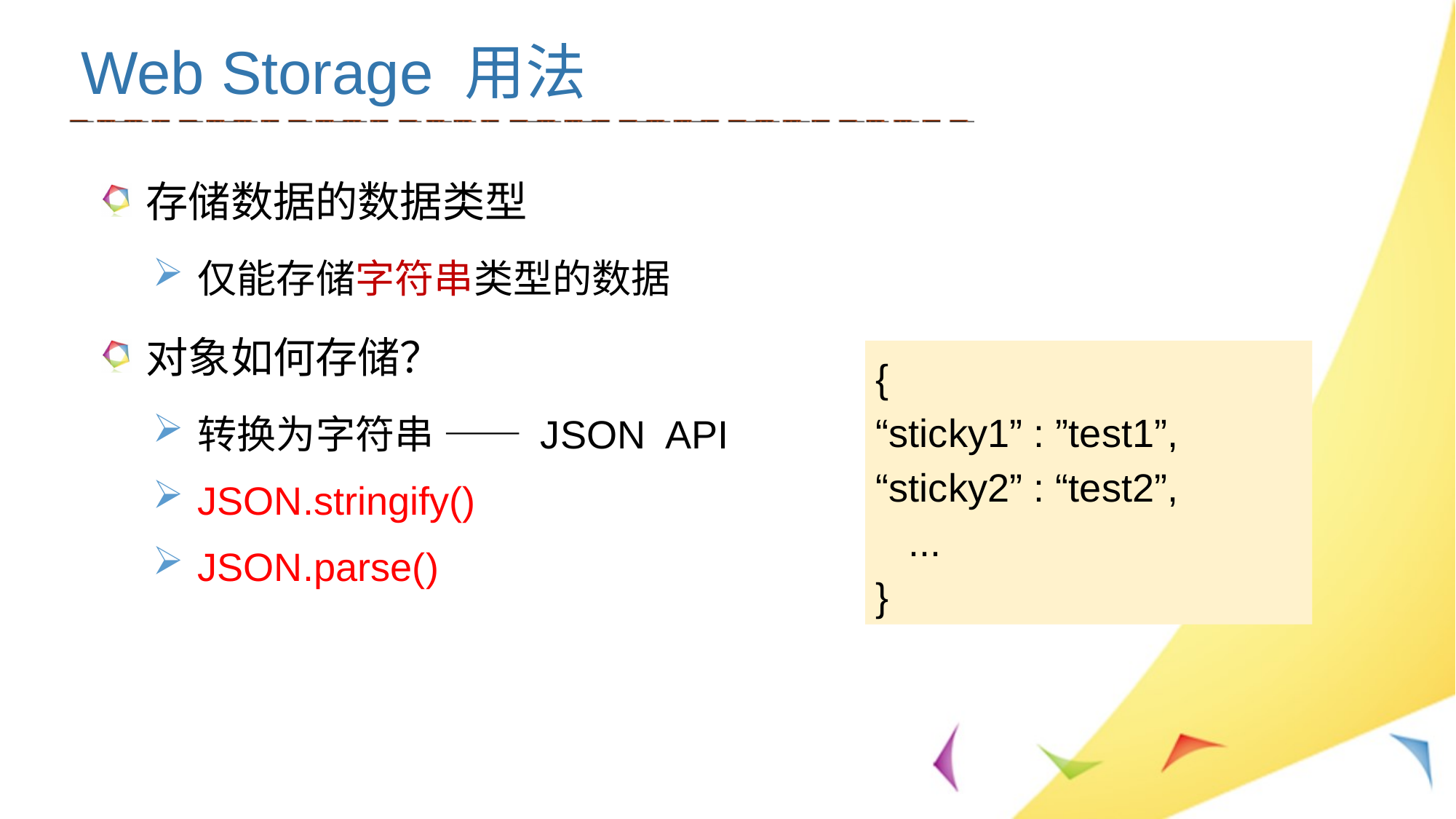

Web Storage 用法

存储数据的数据类型
仅能存储字符串类型的数据
对象如何存储？
转换为字符串 —— JSON  API
JSON.stringify()
JSON.parse()

{
“sticky1” : ”test1”,
“sticky2” : “test2”,
   ...
}